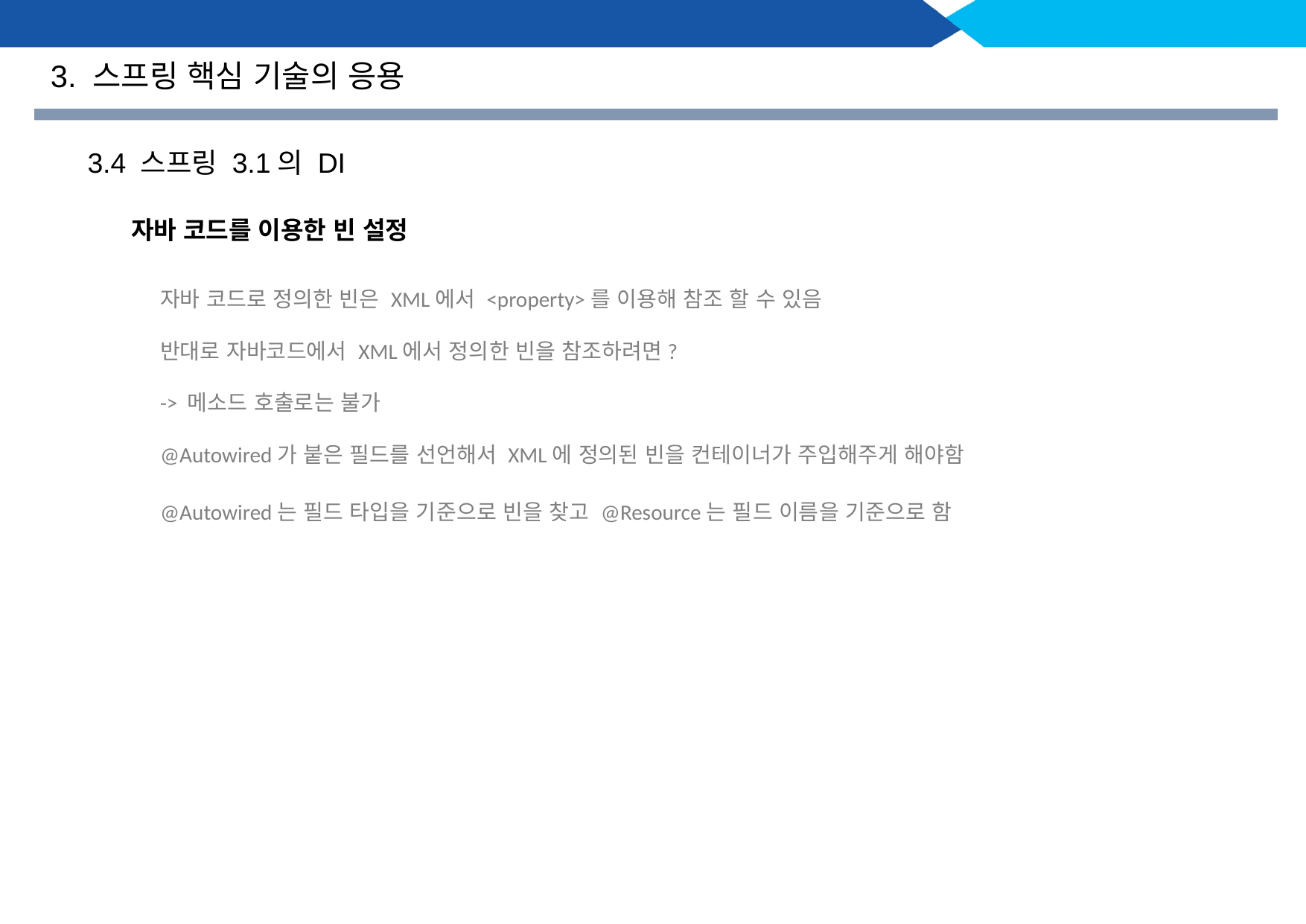

3. 스프링 핵심 기술의 응용
3.4 스프링 3.1의 DI
자바 코드를 이용한 빈 설정
자바 코드로 정의한 빈은 XML에서 <property>를 이용해 참조 할 수 있음

반대로 자바코드에서 XML에서 정의한 빈을 참조하려면?

-> 메소드 호출로는 불가

@Autowired가 붙은 필드를 선언해서 XML에 정의된 빈을 컨테이너가 주입해주게 해야함
@Autowired는 필드 타입을 기준으로 빈을 찾고 @Resource는 필드 이름을 기준으로 함